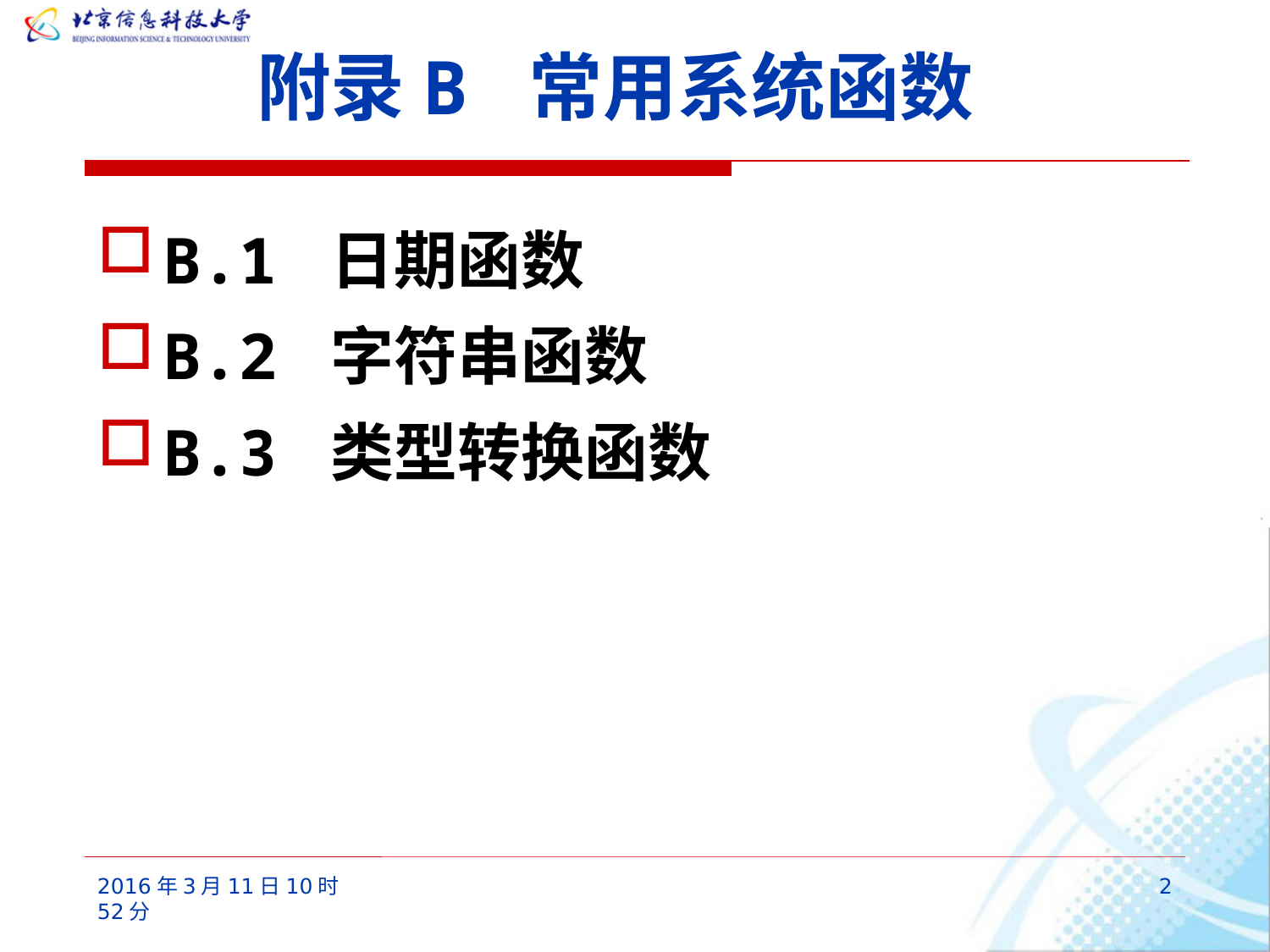

# 附录B 常用系统函数
B.1 日期函数
B.2 字符串函数
B.3 类型转换函数

2016年3月11日10时52分
2